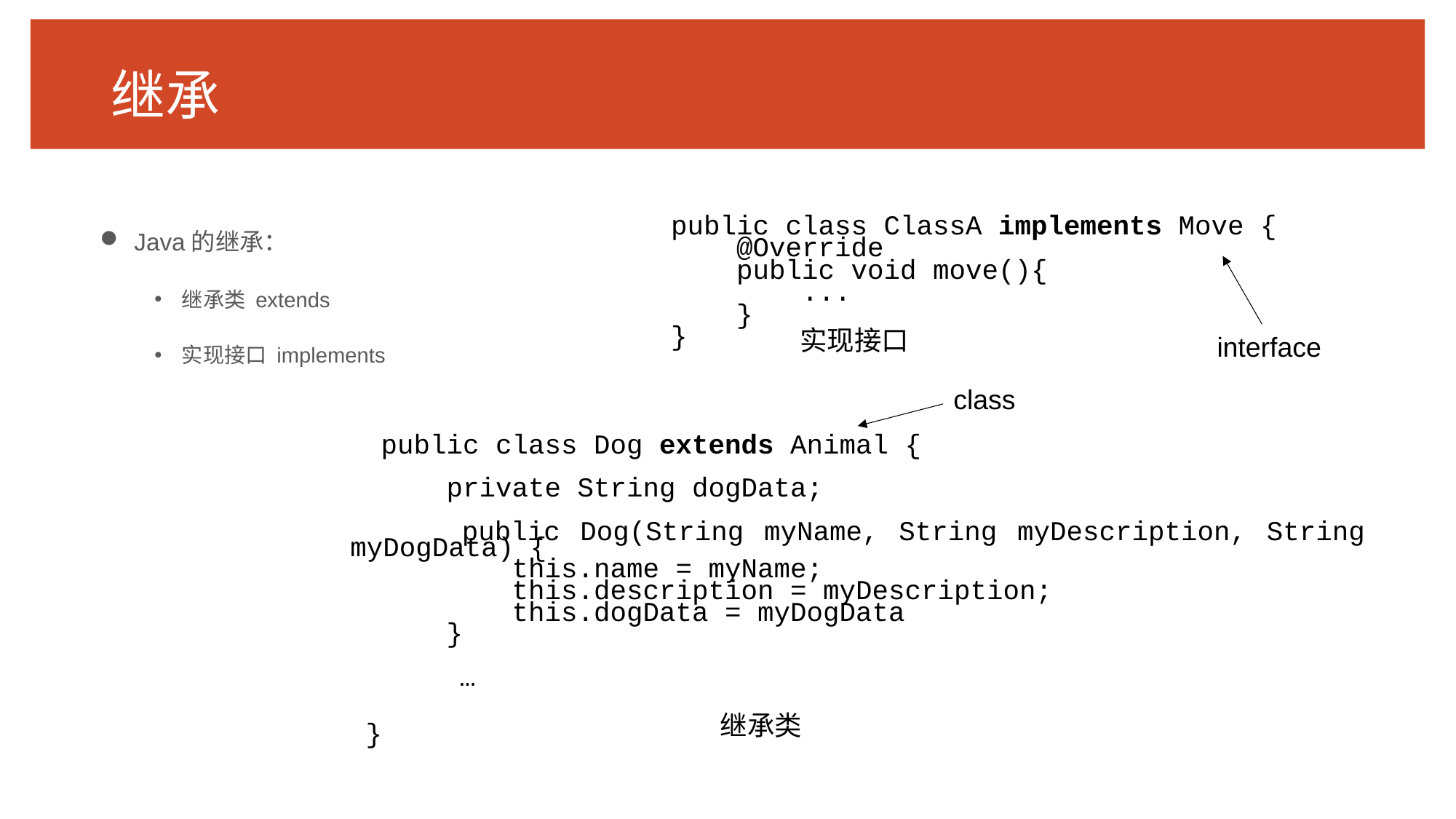

# 继承
Java的继承：
继承类 extends
实现接口 implements

public class ClassA implements Move {
    @Override
    public void move(){
        ...
    }
}
实现接口
interface
class
public class Dog extends Animal {

    private String dogData;

    public Dog(String myName, String myDescription, String myDogData) {
        this.name = myName;
        this.description = myDescription;
        this.dogData = myDogData
    }

 	…

}
继承类